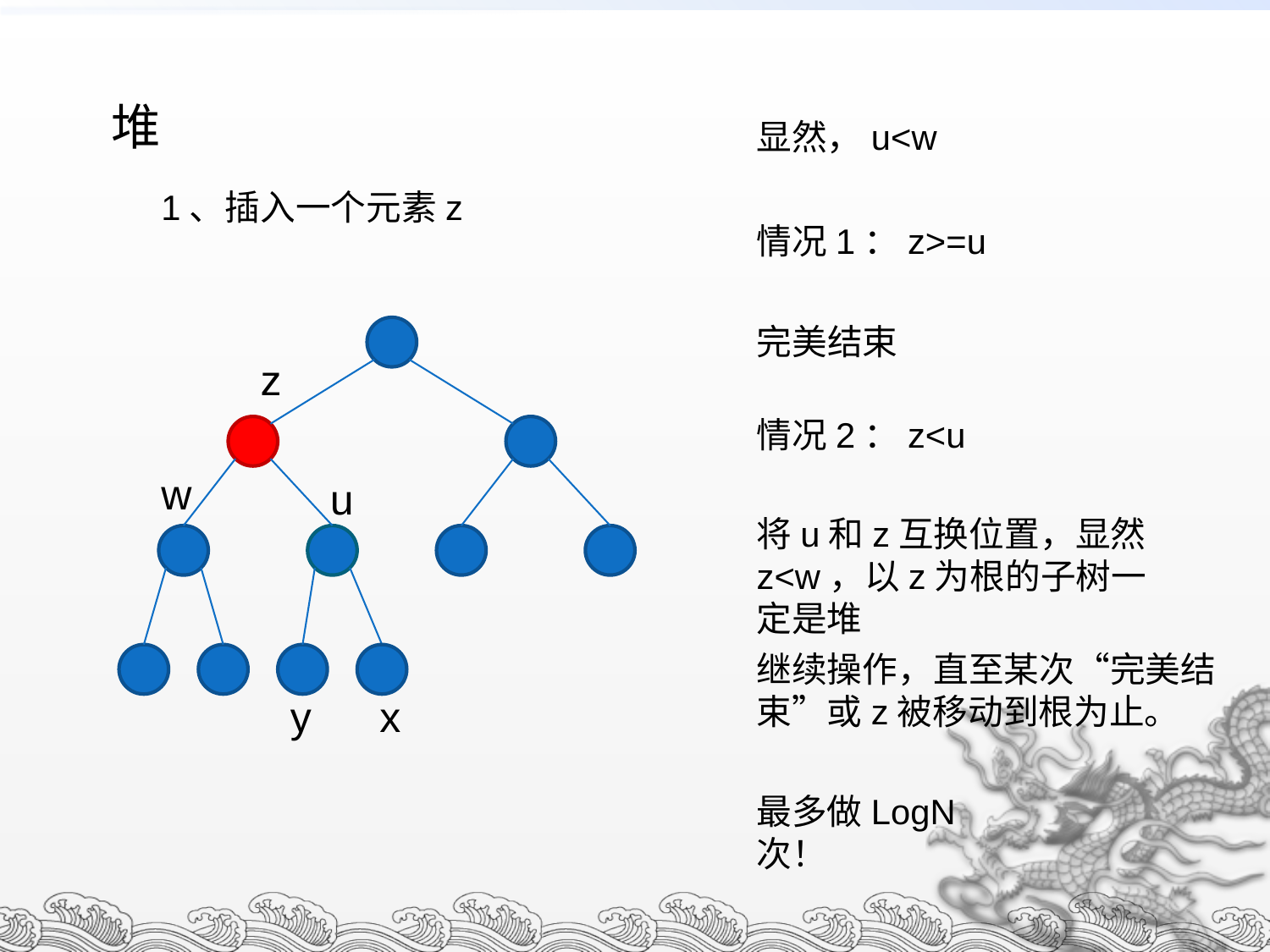

堆
显然，u<w
1、插入一个元素z
情况1：z>=u
完美结束

z
情况2：z<u

w
u
将u和z互换位置，显然z<w，以z为根的子树一定是堆

继续操作，直至某次“完美结束”或z被移动到根为止。

y
x
最多做LogN次！